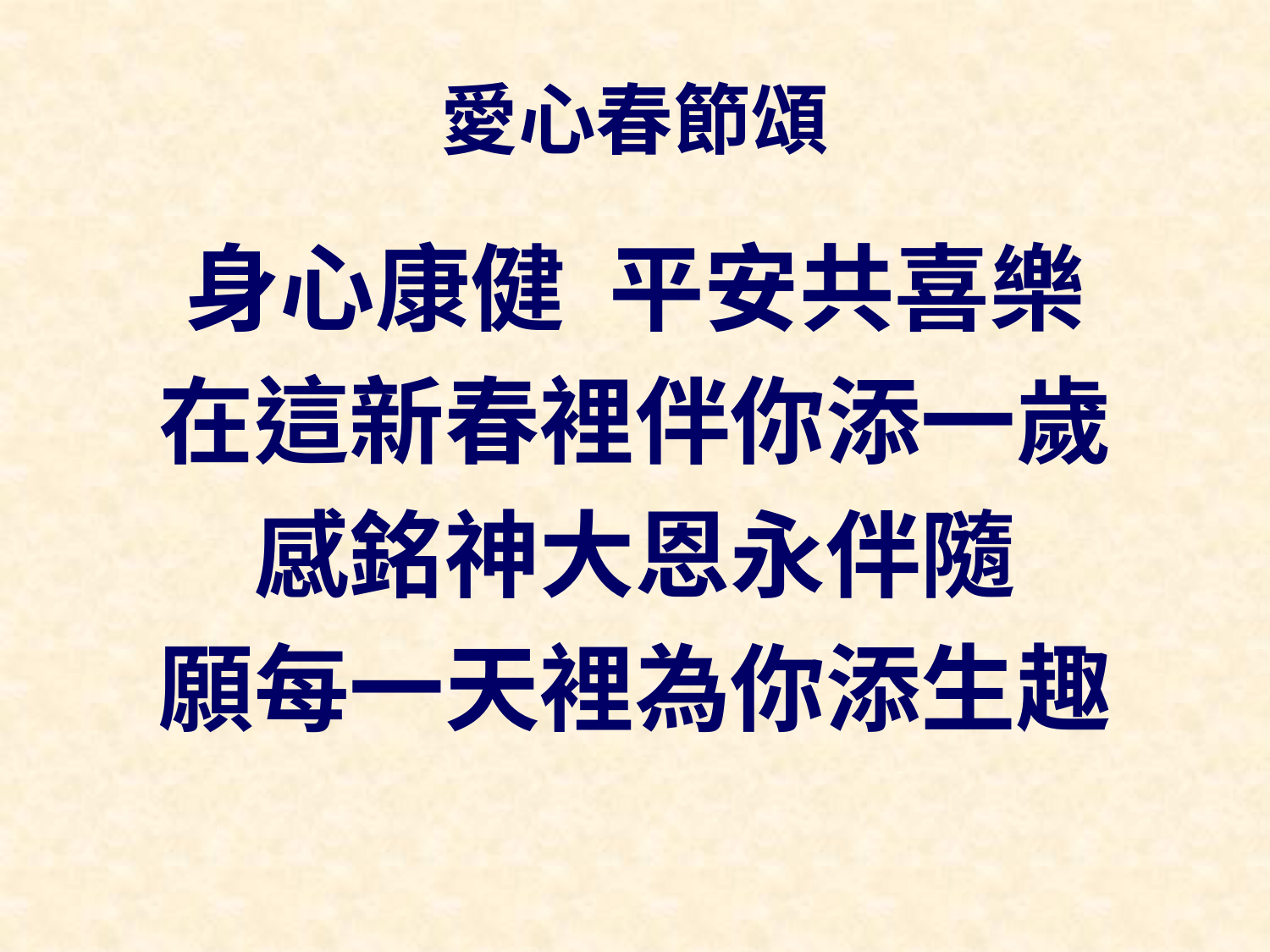

# 愛心春節頌
身心康健  平安共喜樂
在這新春裡伴你添一歲
感銘神大恩永伴隨
願每一天裡為你添生趣